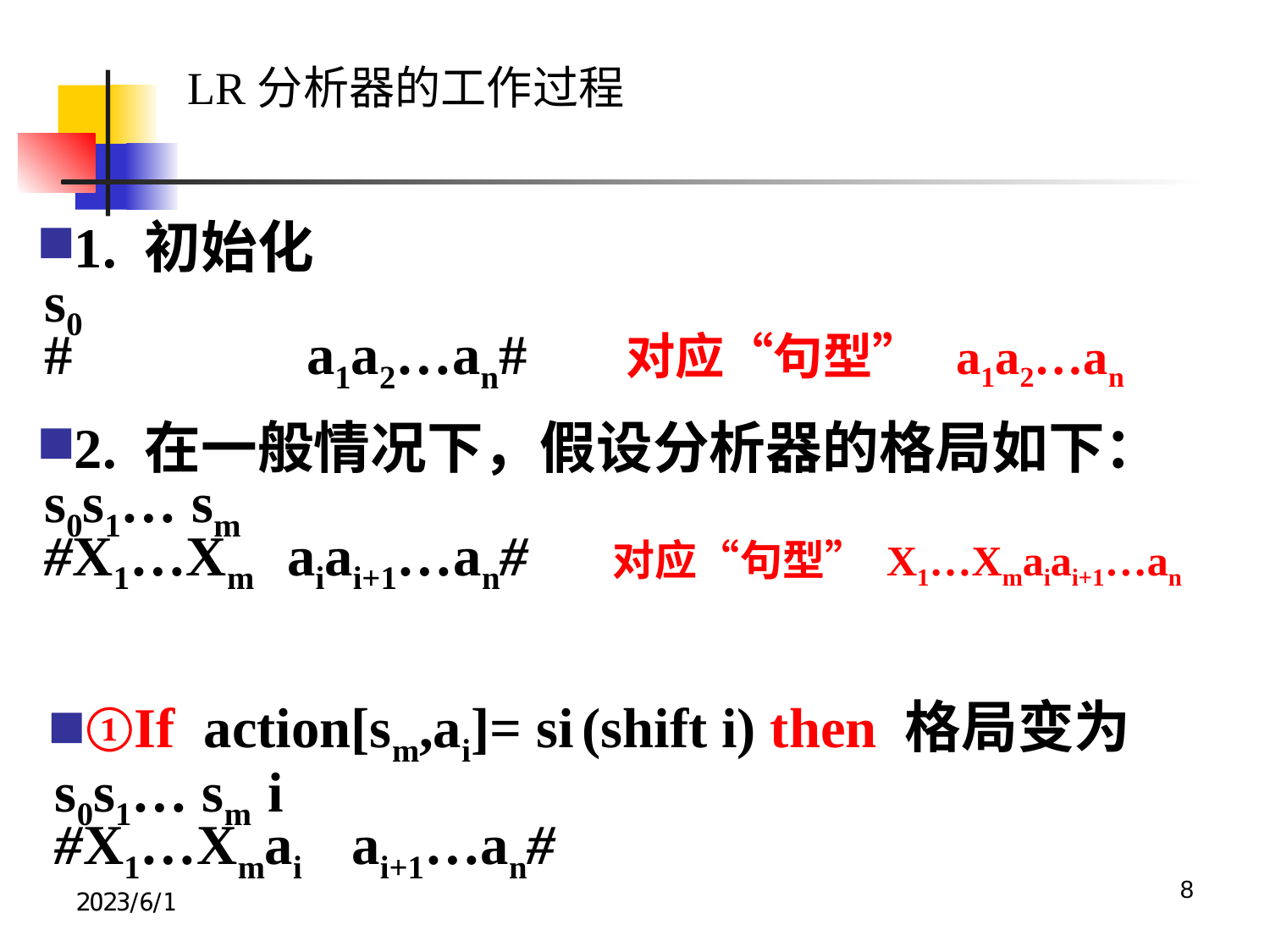

LR分析器的工作过程
1. 初始化
s0
#		 a1a2…an#      对应“句型”  a1a2…an
2. 在一般情况下，假设分析器的格局如下：
s0s1… sm
#X1…Xm    aiai+1…an#     对应“句型” X1…Xmaiai+1…an
①If  action[sm,ai]= si (shift i) then 格局变为
s0s1… sm  i
#X1…Xmai      ai+1…an#
8
2023/6/1